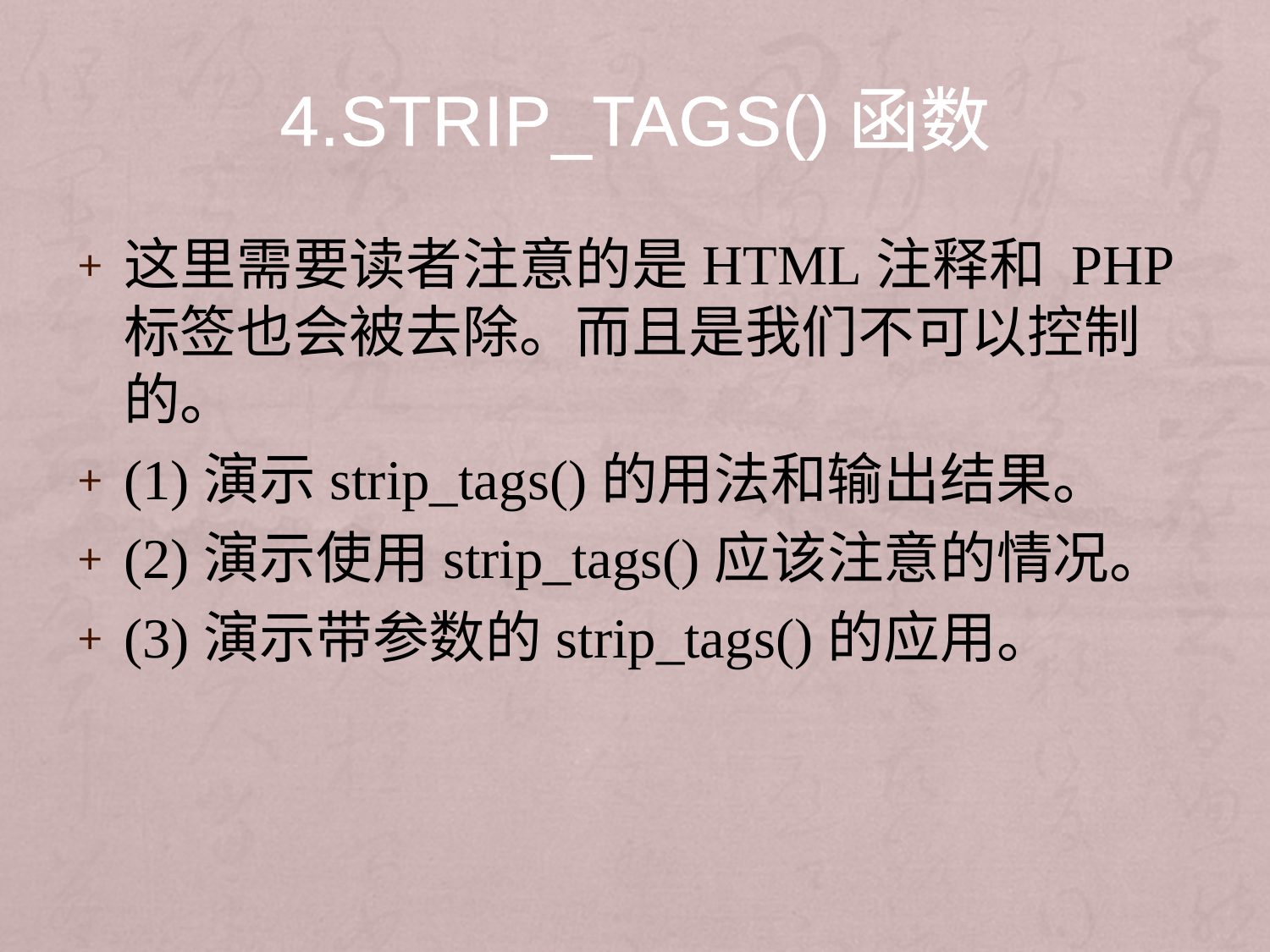

# 4.strip_tags()函数
这里需要读者注意的是HTML注释和 PHP 标签也会被去除。而且是我们不可以控制的。
(1)演示strip_tags()的用法和输出结果。
(2)演示使用strip_tags()应该注意的情况。
(3)演示带参数的strip_tags()的应用。